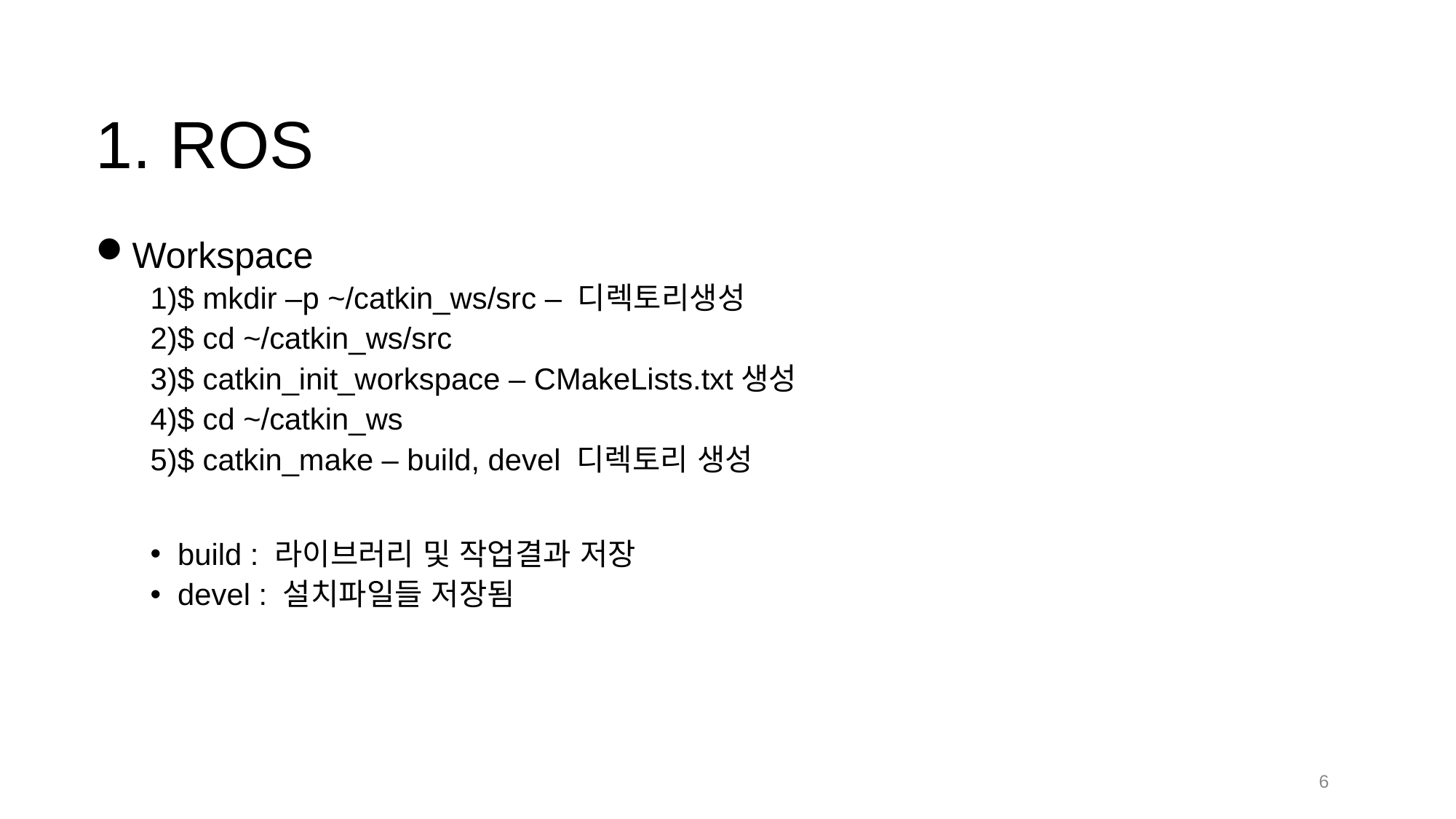

# 1. ROS
Workspace
1)$ mkdir –p ~/catkin_ws/src – 디렉토리생성
2)$ cd ~/catkin_ws/src
3)$ catkin_init_workspace – CMakeLists.txt생성
4)$ cd ~/catkin_ws
5)$ catkin_make – build, devel 디렉토리 생성

build : 라이브러리 및 작업결과 저장
devel : 설치파일들 저장됨
6